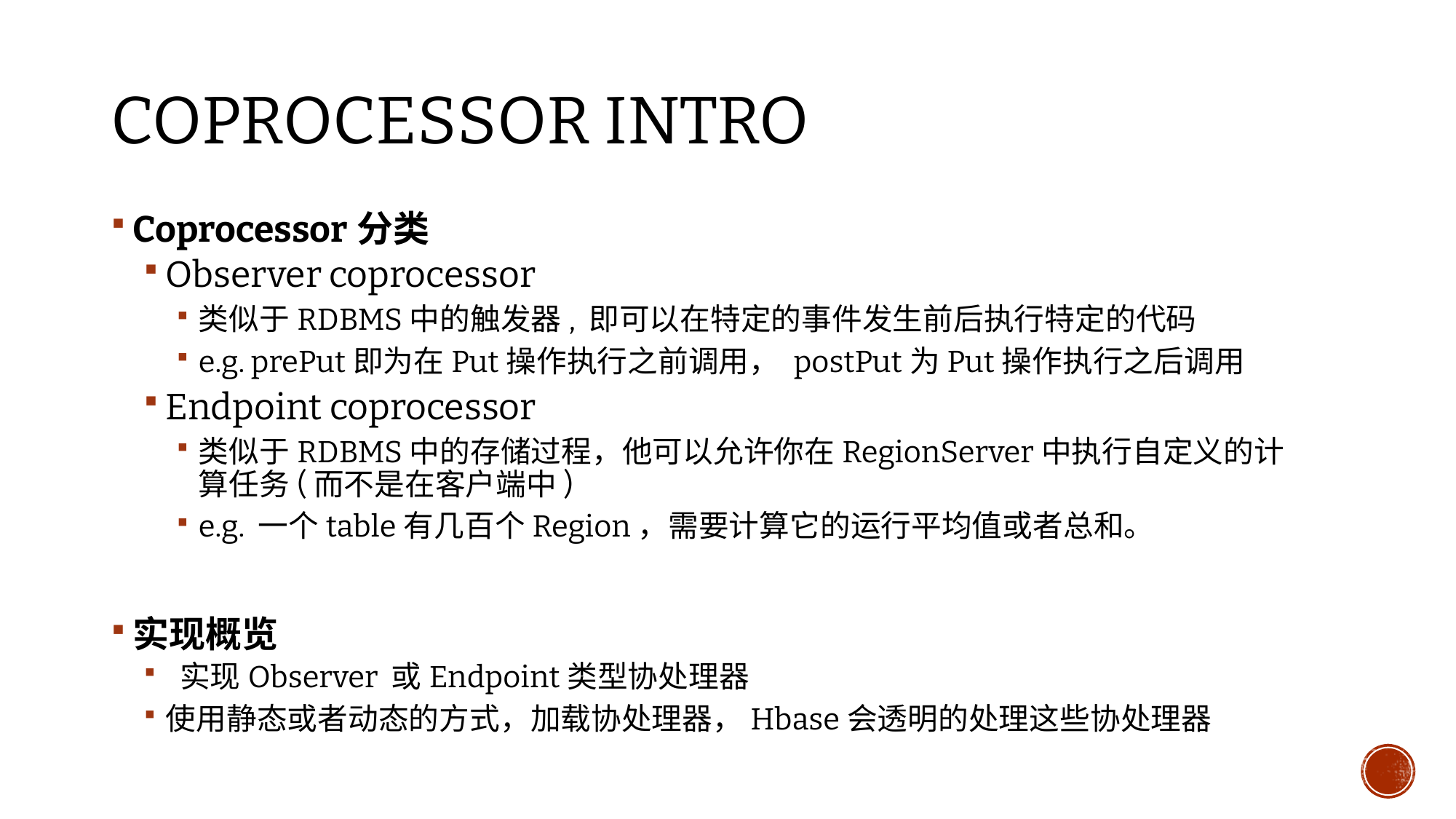

# Coprocessor INTRO
Coprocessor分类
Observer coprocessor
类似于RDBMS中的触发器, 即可以在特定的事件发生前后执行特定的代码
e.g. prePut即为在Put操作执行之前调用， postPut为Put操作执行之后调用
Endpoint coprocessor
类似于RDBMS中的存储过程，他可以允许你在RegionServer中执行自定义的计算任务(而不是在客户端中)
e.g. 一个table有几百个Region，需要计算它的运行平均值或者总和。

实现概览
 实现Observer 或Endpoint类型协处理器
使用静态或者动态的方式，加载协处理器，Hbase会透明的处理这些协处理器